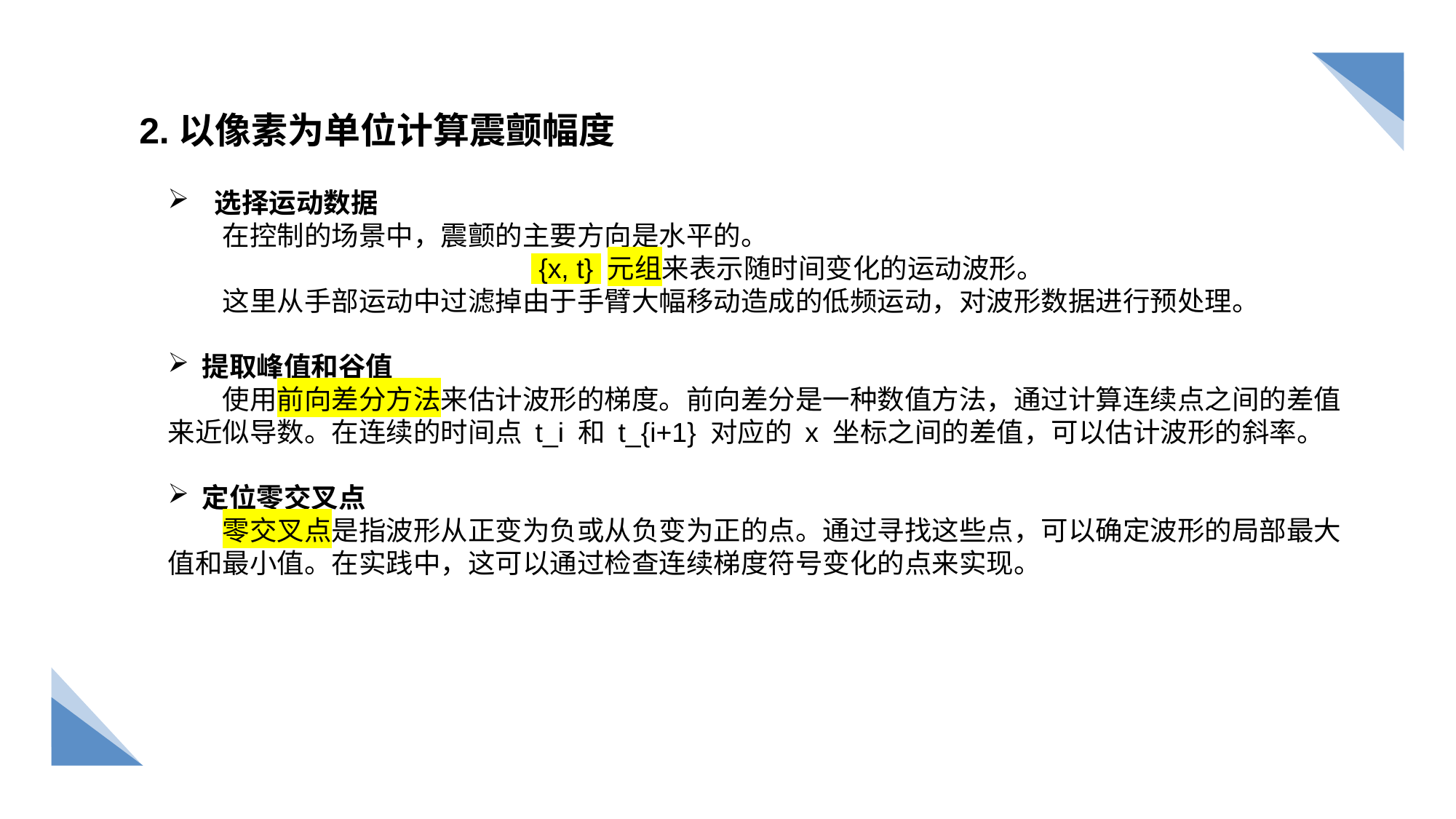

2.以像素为单位计算震颤幅度
 选择运动数据
在控制的场景中，震颤的主要方向是水平的。
 {x, t} 元组来表示随时间变化的运动波形。
这里从手部运动中过滤掉由于手臂大幅移动造成的低频运动，对波形数据进行预处理。

提取峰值和谷值
使用前向差分方法来估计波形的梯度。前向差分是一种数值方法，通过计算连续点之间的差值来近似导数。在连续的时间点 t_i 和 t_{i+1} 对应的 x 坐标之间的差值，可以估计波形的斜率。

定位零交叉点
零交叉点是指波形从正变为负或从负变为正的点。通过寻找这些点，可以确定波形的局部最大值和最小值。在实践中，这可以通过检查连续梯度符号变化的点来实现。